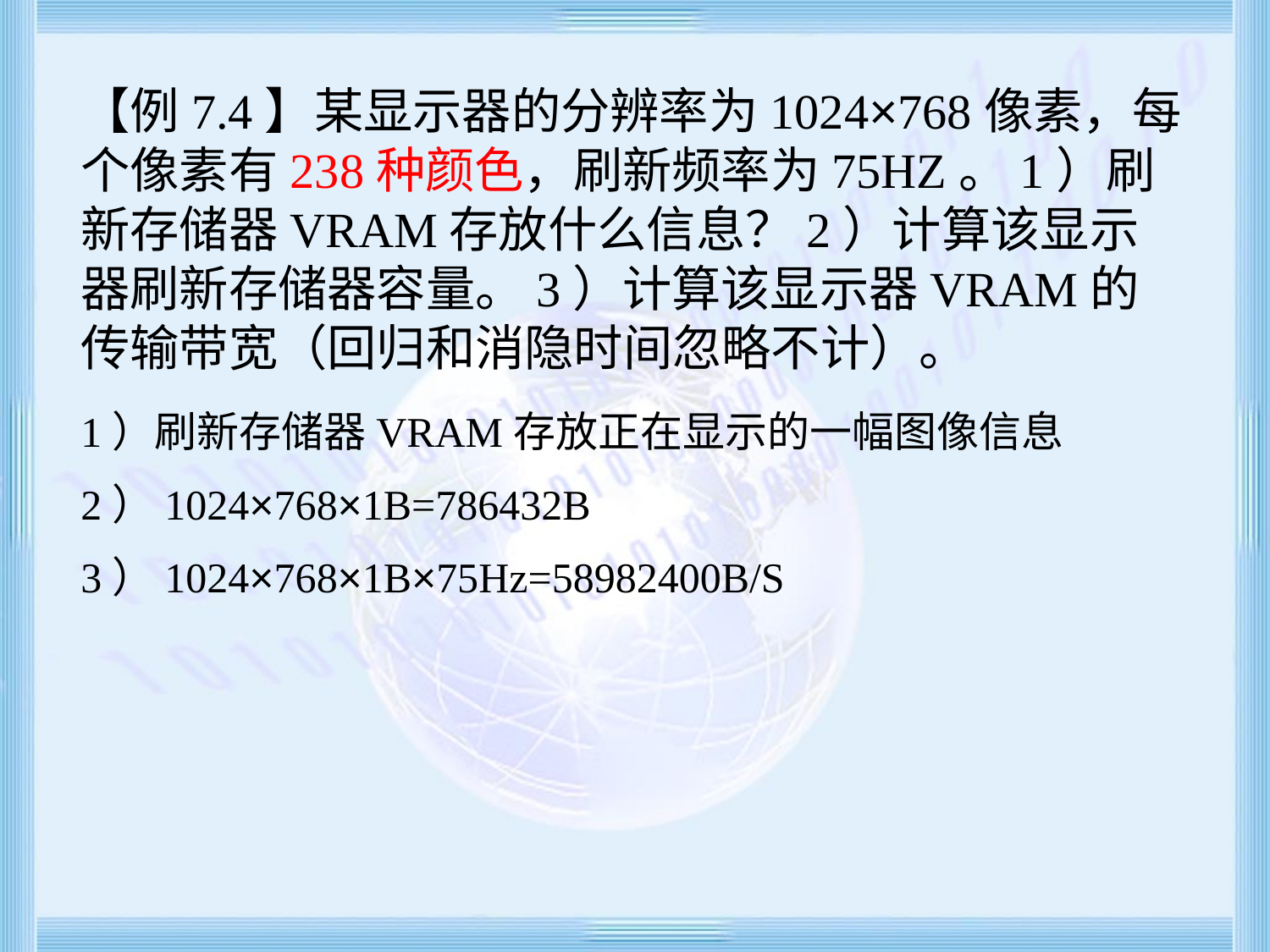

【例7.4】某显示器的分辨率为1024×768像素，每个像素有238种颜色，刷新频率为75HZ。1）刷新存储器VRAM存放什么信息？2）计算该显示器刷新存储器容量。3）计算该显示器VRAM的传输带宽（回归和消隐时间忽略不计）。
1）刷新存储器VRAM存放正在显示的一幅图像信息
2）1024×768×1B=786432B
3）1024×768×1B×75Hz=58982400B/S